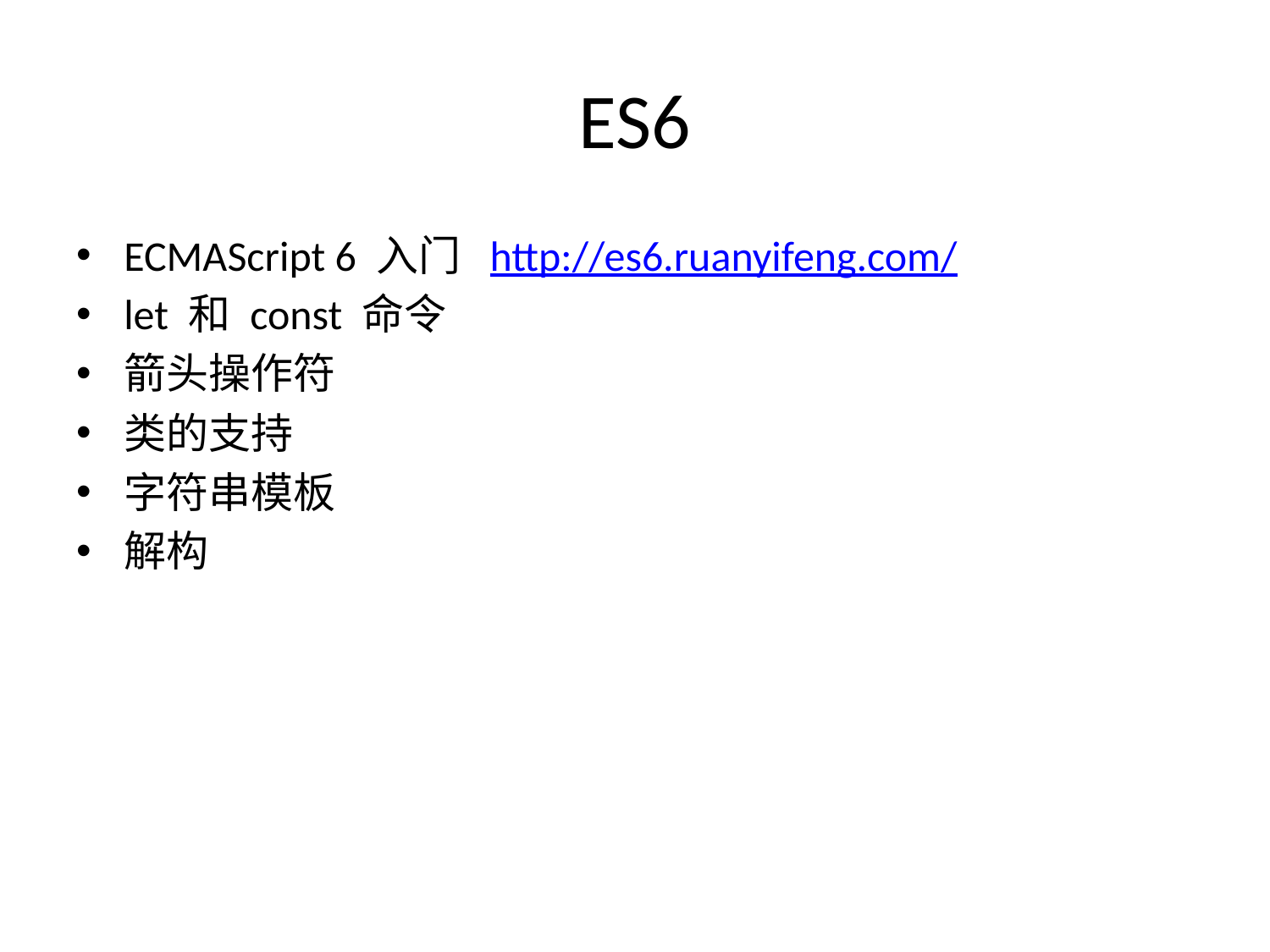

# ES6
ECMAScript 6 入门  http://es6.ruanyifeng.com/
let 和 const 命令
箭头操作符
类的支持
字符串模板
解构